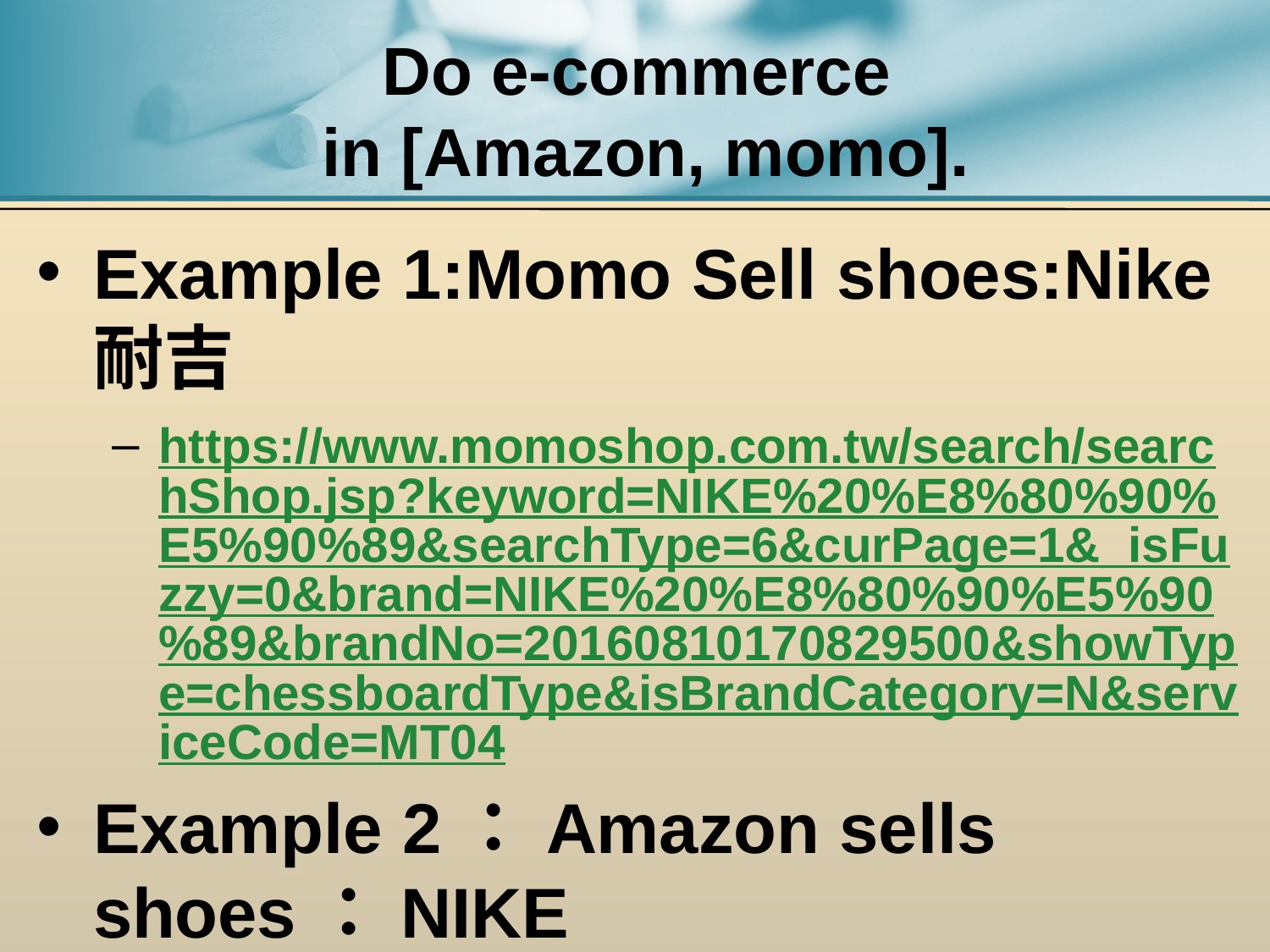

# Do e-commerce in [Amazon, momo].
Example 1:Momo Sell shoes:Nike 耐吉
https://www.momoshop.com.tw/search/searchShop.jsp?keyword=NIKE%20%E8%80%90%E5%90%89&searchType=6&curPage=1&_isFuzzy=0&brand=NIKE%20%E8%80%90%E5%90%89&brandNo=20160810170829500&showType=chessboardType&isBrandCategory=N&serviceCode=MT04
Example 2：Amazon sells shoes：NIKE
https://www.amazon.com/s?me=A1H8RFZ6PSVIK9&language=zh_TW&marketplaceID=ATVPDKIKX0DER